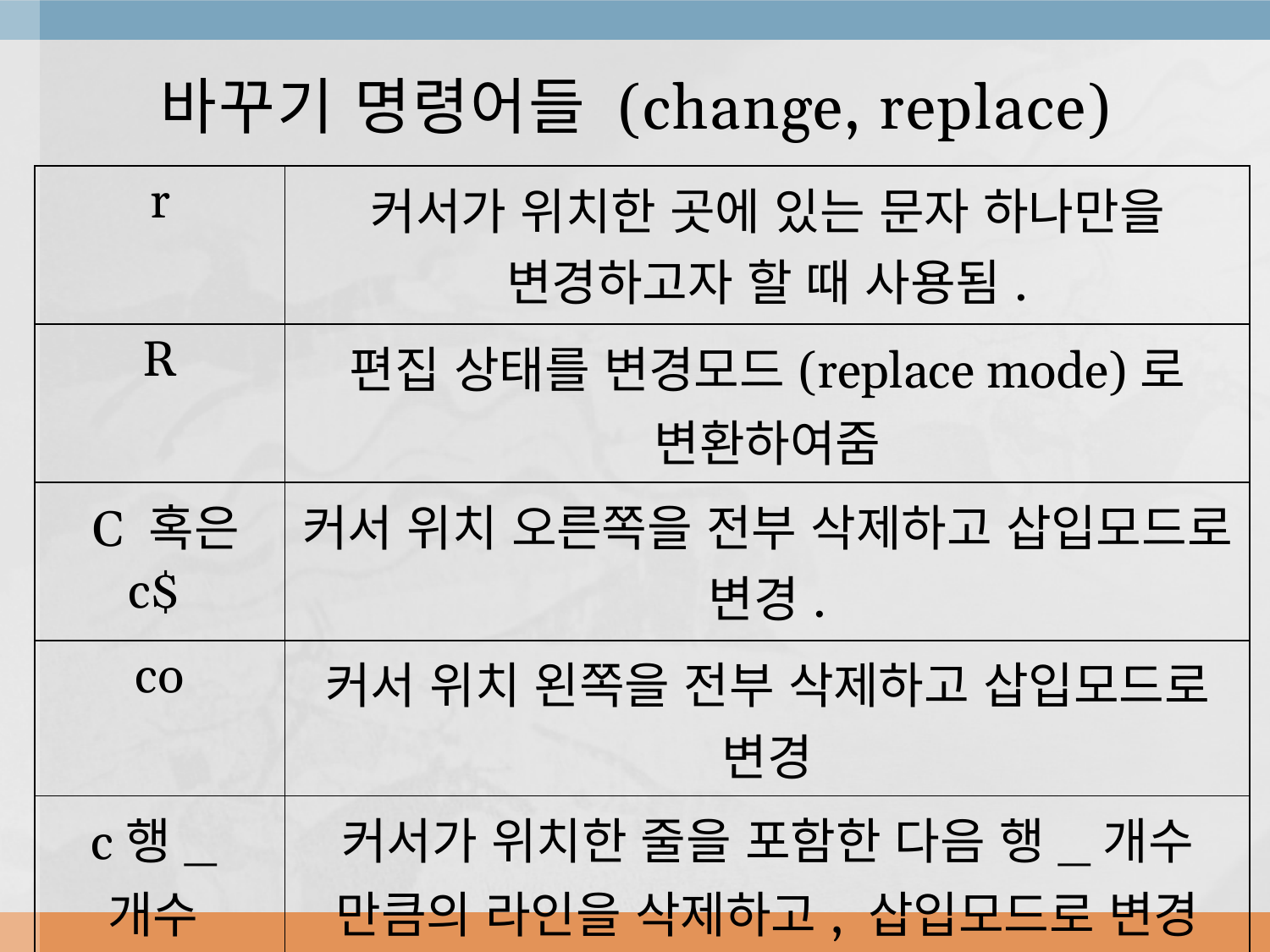

# 바꾸기 명령어들 (change, replace)
| r | 커서가 위치한 곳에 있는 문자 하나만을 변경하고자 할 때 사용됨. |
| --- | --- |
| R | 편집 상태를 변경모드(replace mode)로 변환하여줌 |
| C 혹은 c$ | 커서 위치 오른쪽을 전부 삭제하고 삽입모드로 변경. |
| co | 커서 위치 왼쪽을 전부 삭제하고 삽입모드로 변경 |
| c행\_개수Return | 커서가 위치한 줄을 포함한 다음 행\_개수 만큼의 라인을 삭제하고, 삽입모드로 변경 |